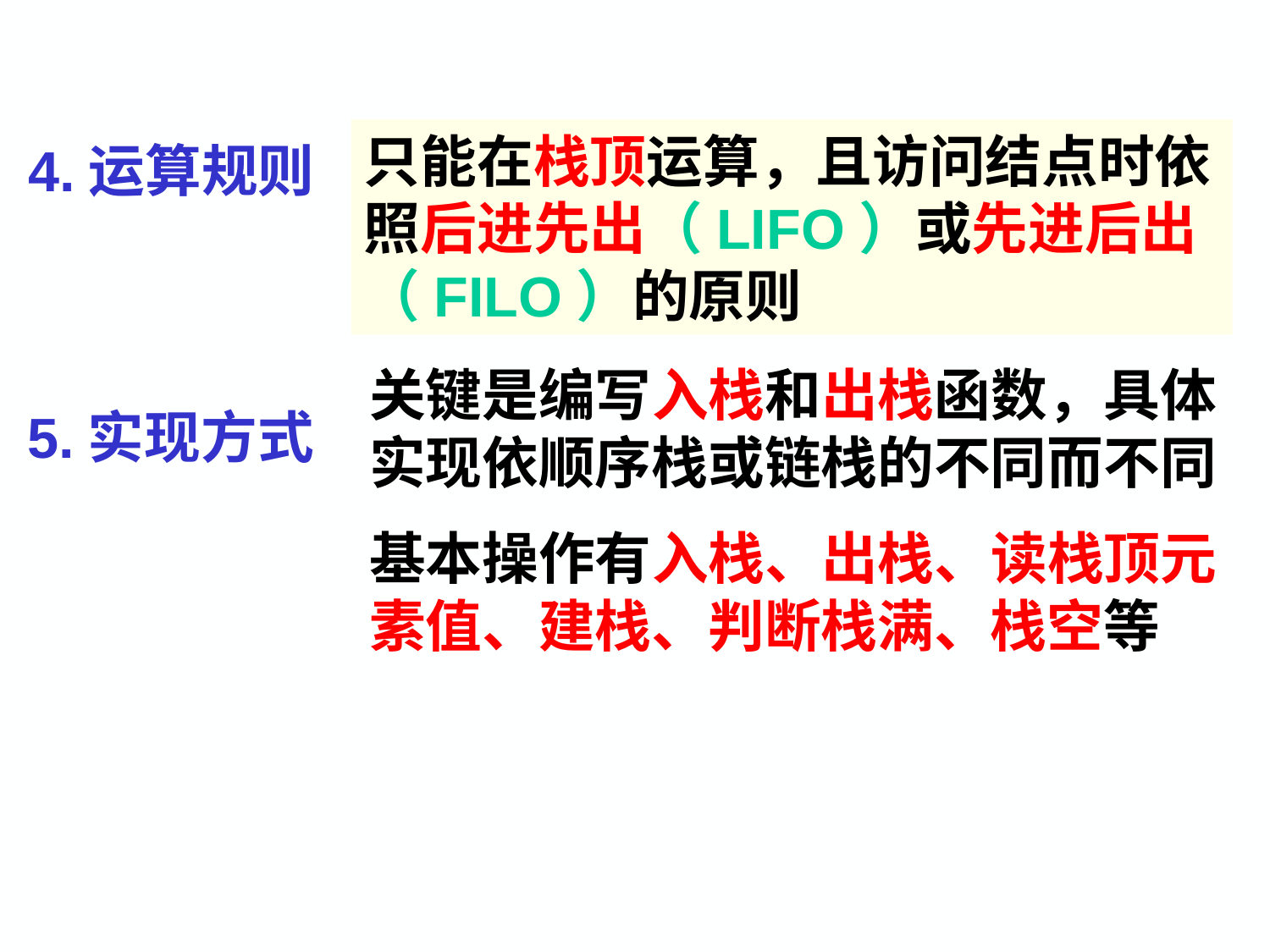

4.运算规则
只能在栈顶运算，且访问结点时依照后进先出（LIFO）或先进后出（FILO）的原则
关键是编写入栈和出栈函数，具体实现依顺序栈或链栈的不同而不同
基本操作有入栈、出栈、读栈顶元素值、建栈、判断栈满、栈空等
5.实现方式